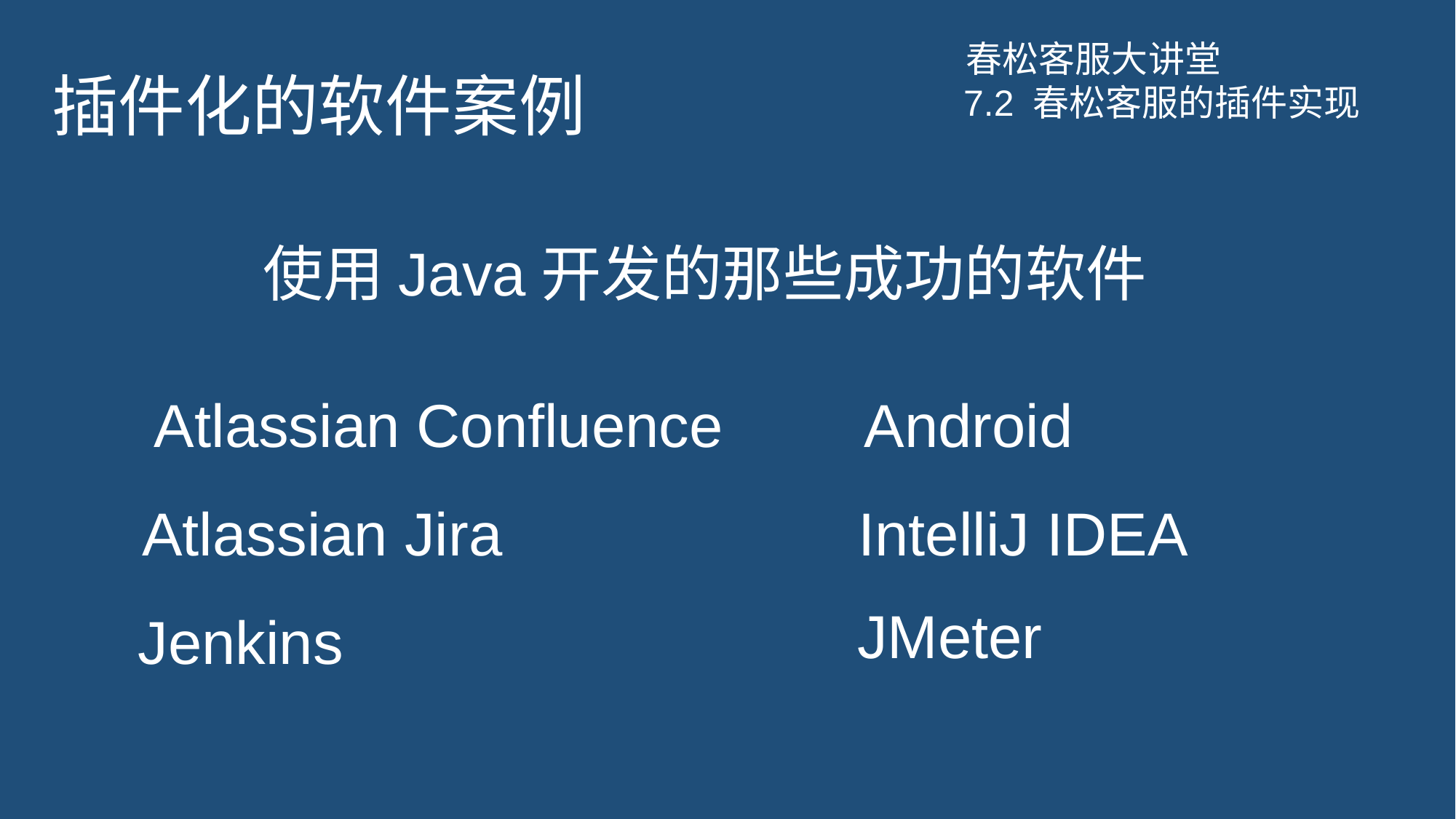

# 插件化的软件案例
春松客服大讲堂
7.2 春松客服的插件实现
使用Java开发的那些成功的软件
Atlassian Confluence
Android
Atlassian Jira
IntelliJ IDEA
JMeter
Jenkins